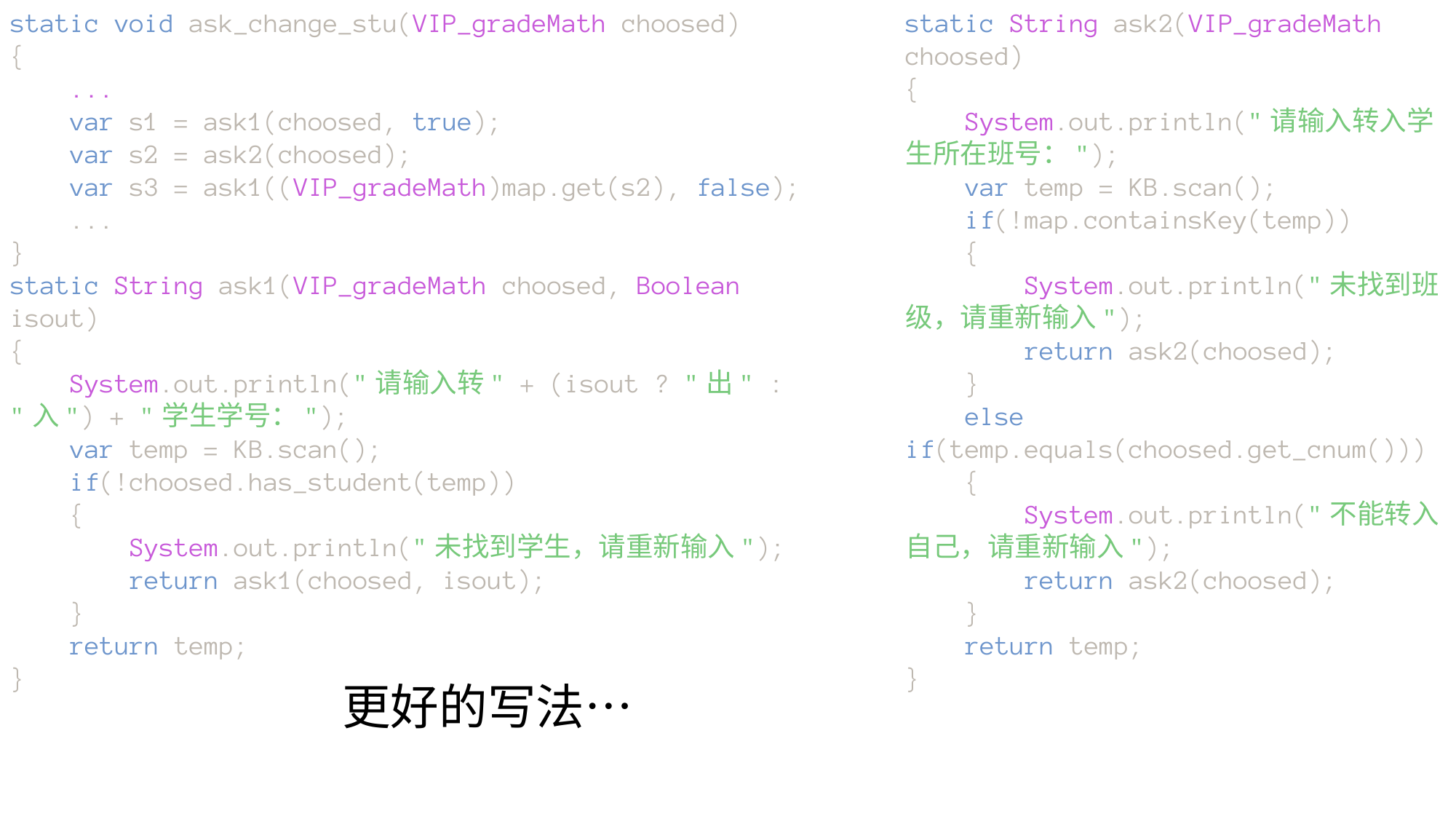

static void ask_change_stu(VIP_gradeMath choosed)
{
    ...
    var s1 = ask1(choosed, true);
    var s2 = ask2(choosed);
    var s3 = ask1((VIP_gradeMath)map.get(s2), false);
    ...
}
static String ask1(VIP_gradeMath choosed, Boolean isout)
{
    System.out.println("请输入转" + (isout ? "出" : "入") + "学生学号：");
    var temp = KB.scan();
    if(!choosed.has_student(temp))
    {
        System.out.println("未找到学生，请重新输入");
        return ask1(choosed, isout);
    }
    return temp;
}

static String ask2(VIP_gradeMath choosed)
{
    System.out.println("请输入转入学生所在班号：");
    var temp = KB.scan();
    if(!map.containsKey(temp))
    {
        System.out.println("未找到班级，请重新输入");
        return ask2(choosed);
    }
    else if(temp.equals(choosed.get_cnum()))
    {
        System.out.println("不能转入自己，请重新输入");
        return ask2(choosed);
    }
    return temp;
}

更好的写法…